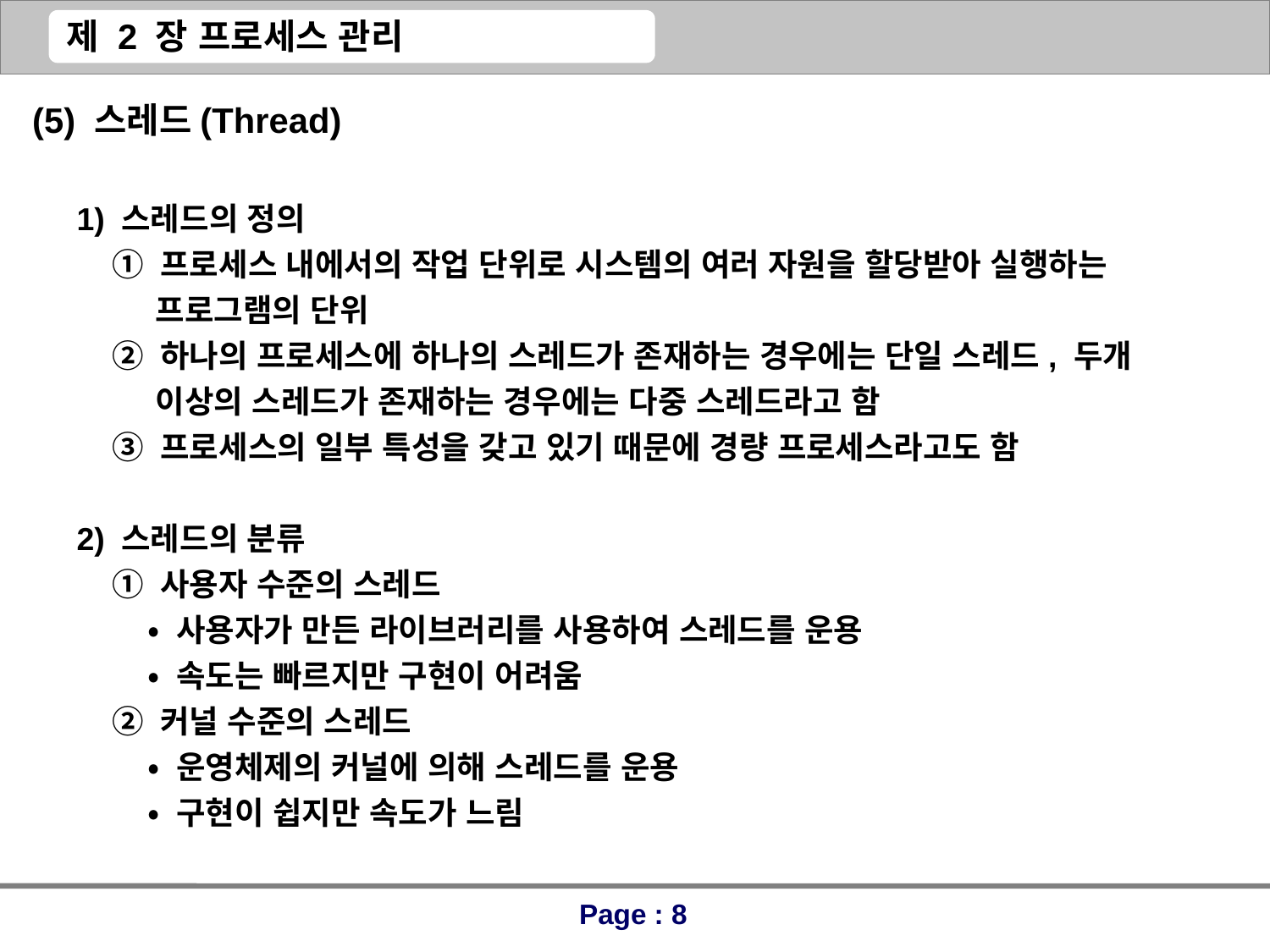

(5) 스레드(Thread)

     1) 스레드의 정의
         ① 프로세스 내에서의 작업 단위로 시스템의 여러 자원을 할당받아 실행하는
             프로그램의 단위
         ② 하나의 프로세스에 하나의 스레드가 존재하는 경우에는 단일 스레드, 두개
             이상의 스레드가 존재하는 경우에는 다중 스레드라고 함
         ③ 프로세스의 일부 특성을 갖고 있기 때문에 경량 프로세스라고도 함

     2) 스레드의 분류
         ① 사용자 수준의 스레드
             • 사용자가 만든 라이브러리를 사용하여 스레드를 운용
             • 속도는 빠르지만 구현이 어려움
         ② 커널 수준의 스레드
             • 운영체제의 커널에 의해 스레드를 운용
             • 구현이 쉽지만 속도가 느림
Page : 8